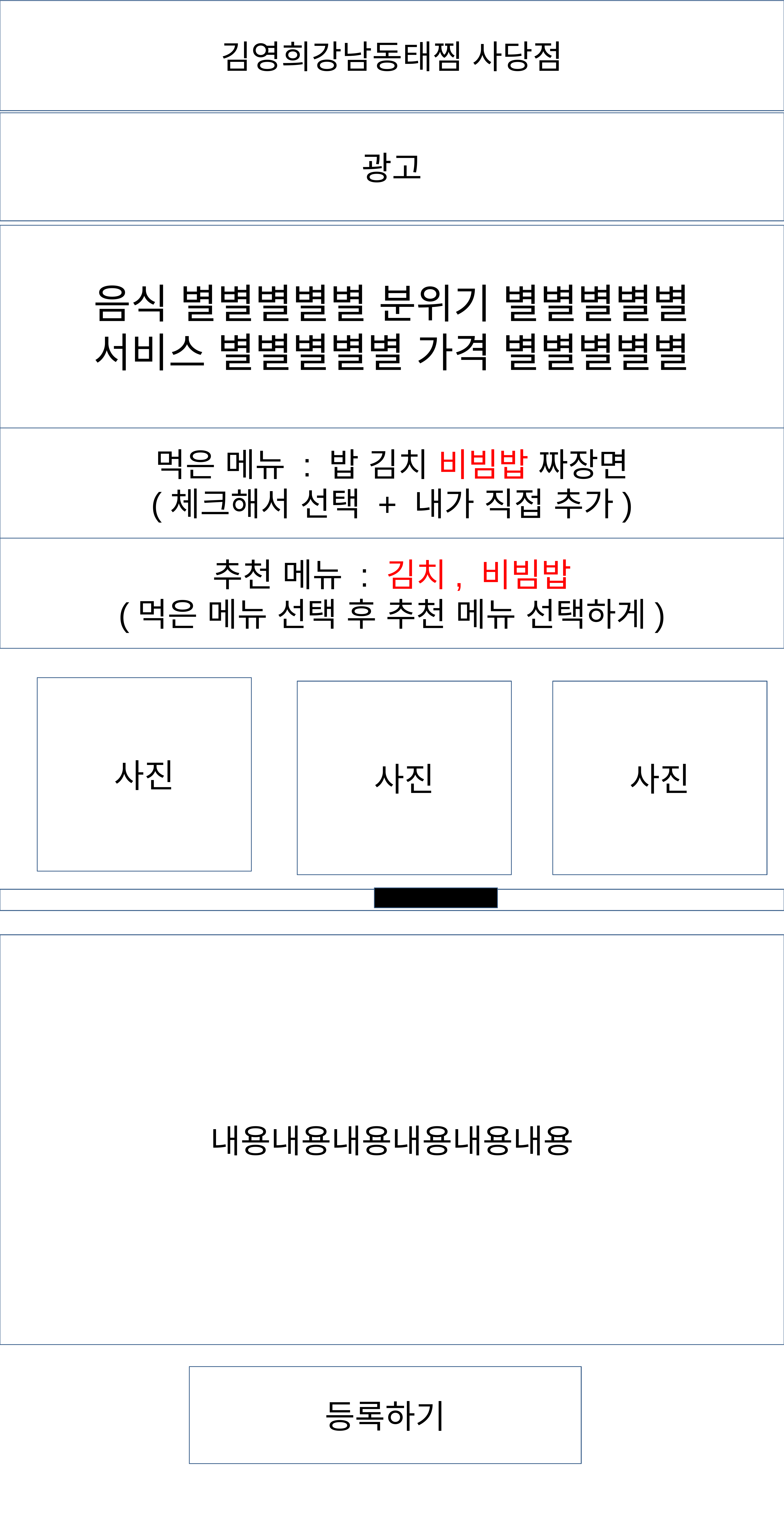

김영희강남동태찜 사당점
광고
음식 별별별별별 분위기 별별별별별
서비스 별별별별별 가격 별별별별별
먹은 메뉴 : 밥 김치 비빔밥 짜장면
(체크해서 선택 + 내가 직접 추가)
추천 메뉴 : 김치, 비빔밥
(먹은 메뉴 선택 후 추천 메뉴 선택하게)
사진
사진
사진

내용내용내용내용내용내용
등록하기